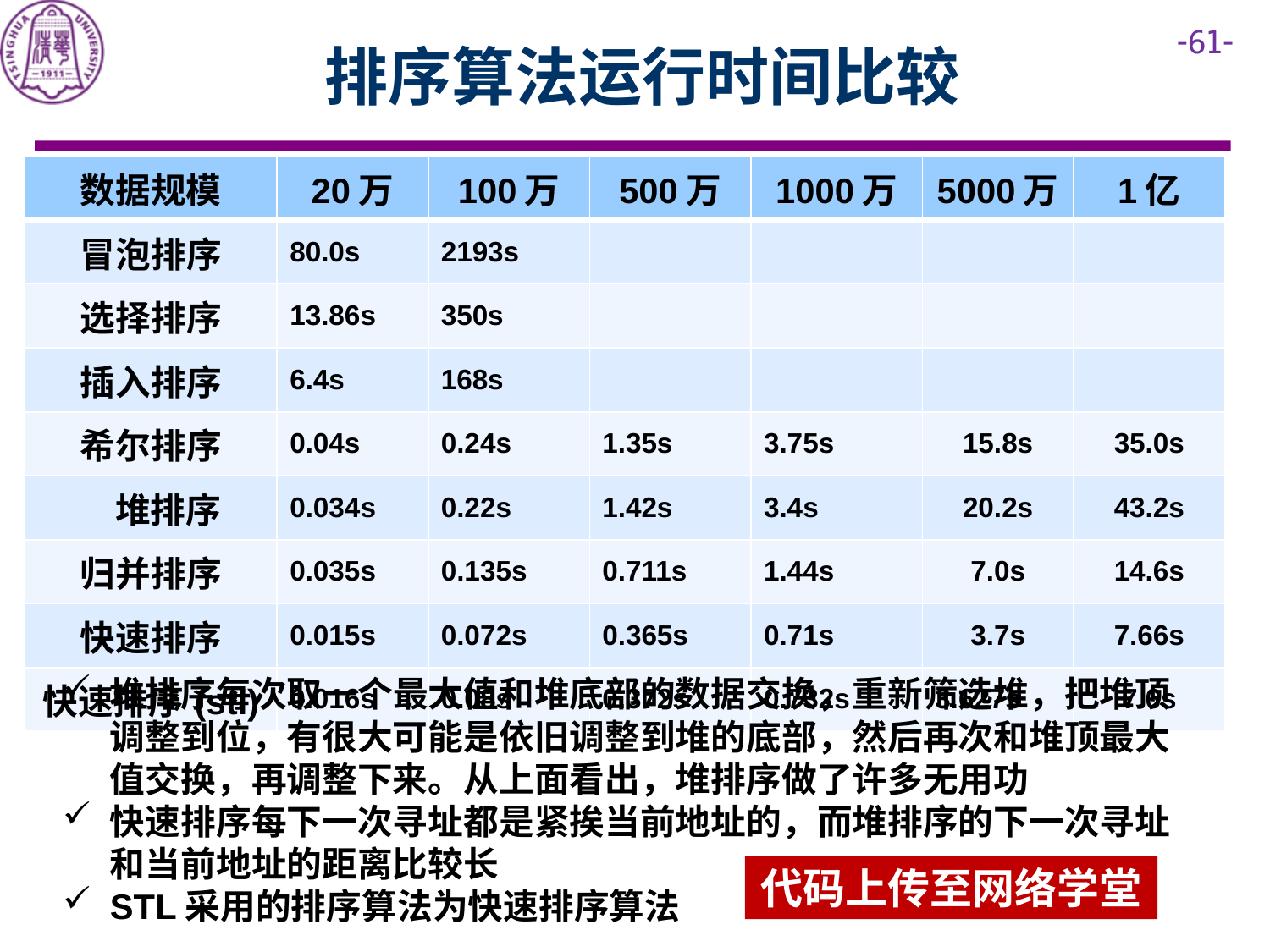

# 排序算法运行时间比较
| 数据规模 | 20万 | 100万 | 500万 | 1000万 | 5000万 | 1亿 |
| --- | --- | --- | --- | --- | --- | --- |
| 冒泡排序 | 80.0s | 2193s |  |  |  |  |
| 选择排序 | 13.86s | 350s |  |  |  |  |
| 插入排序 | 6.4s | 168s |  |  |  |  |
| 希尔排序 | 0.04s | 0.24s | 1.35s | 3.75s | 15.8s | 35.0s |
| 堆排序 | 0.034s | 0.22s | 1.42s | 3.4s | 20.2s | 43.2s |
| 归并排序 | 0.035s | 0.135s | 0.711s | 1.44s | 7.0s | 14.6s |
| 快速排序 | 0.015s | 0.072s | 0.365s | 0.71s | 3.7s | 7.66s |
| 快速排序(stl) | 0.016s | 0.08s | 0.372s | 0.732s | 3.627s | 7.6s |
堆排序每次取一个最大值和堆底部的数据交换，重新筛选堆，把堆顶调整到位，有很大可能是依旧调整到堆的底部，然后再次和堆顶最大值交换，再调整下来。从上面看出，堆排序做了许多无用功
快速排序每下一次寻址都是紧挨当前地址的，而堆排序的下一次寻址和当前地址的距离比较长
STL采用的排序算法为快速排序算法
代码上传至网络学堂